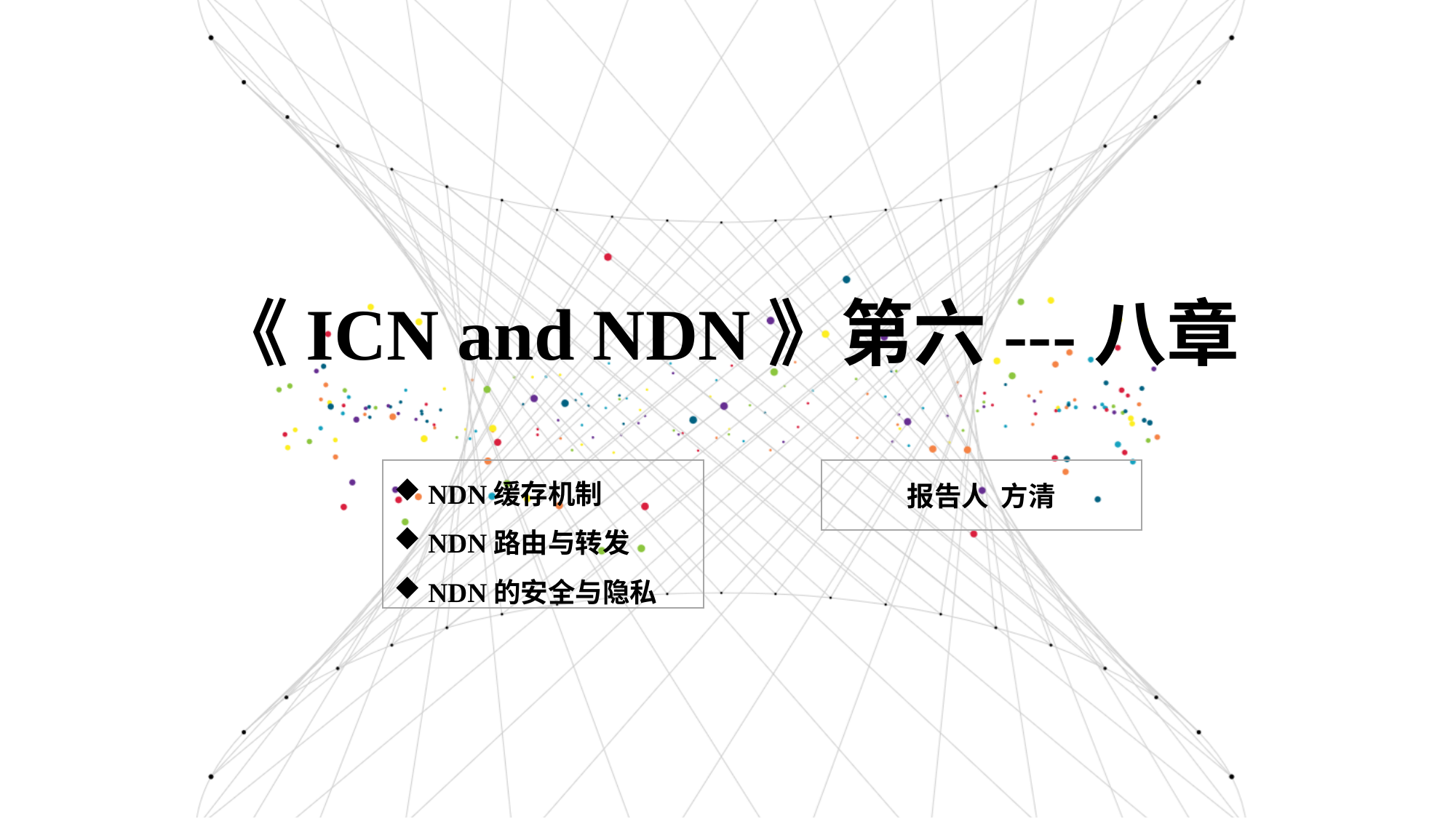

《ICN and NDN》第六---八章
NDN缓存机制
NDN路由与转发
NDN的安全与隐私
报告人  方清